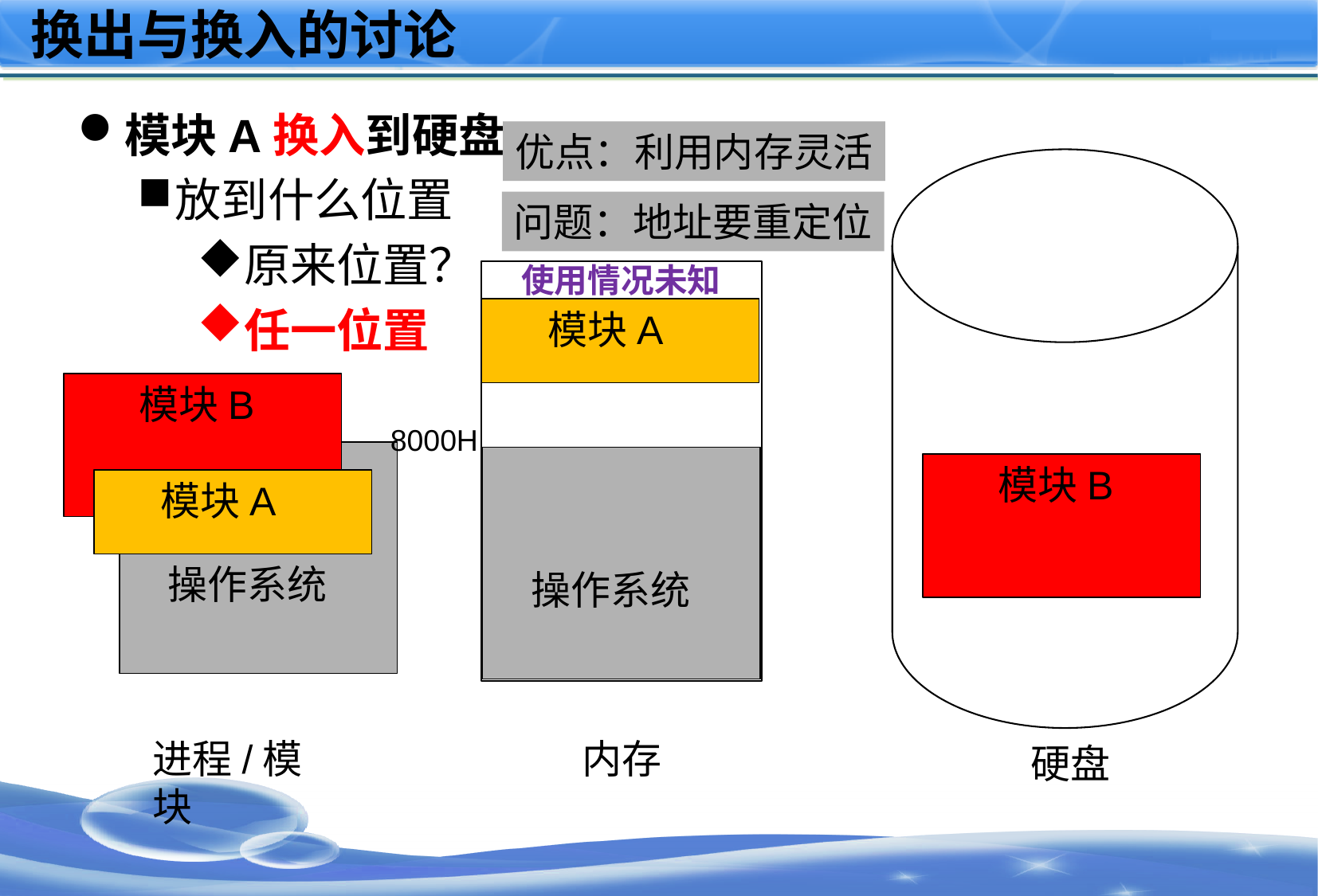

# 换出与换入的讨论
模块A换入到硬盘
放到什么位置
原来位置？
任一位置
优点：利用内存灵活

问题：地址要重定位
使用情况未知

     模块A
      模块B

   操作系统
     模块A
8000H

   操作系统
      模块B
进程/模块
内存
硬盘